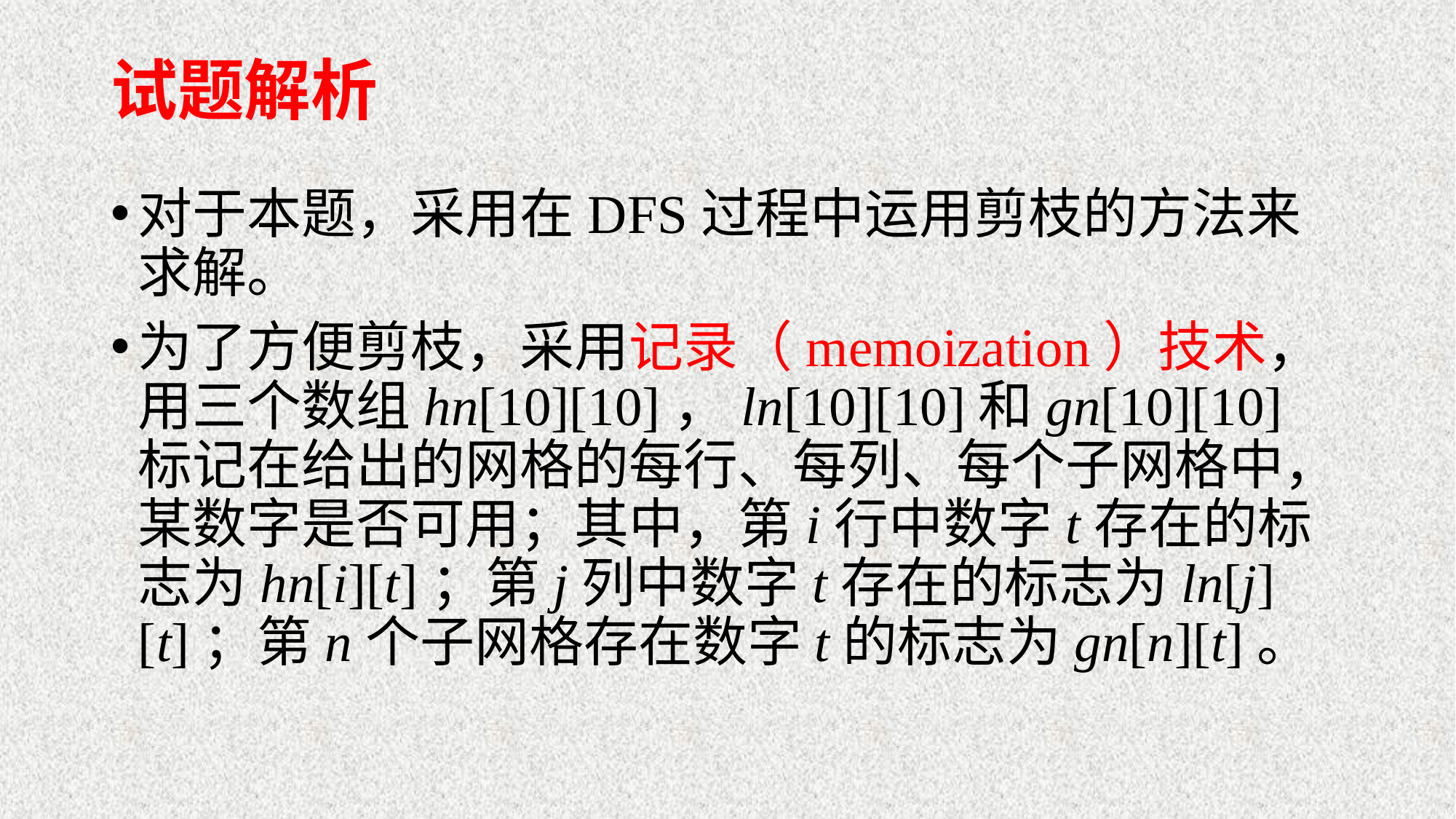

# 试题解析
对于本题，采用在DFS过程中运用剪枝的方法来求解。
为了方便剪枝，采用记录（memoization）技术，用三个数组hn[10][10]，ln[10][10]和gn[10][10]标记在给出的网格的每行、每列、每个子网格中，某数字是否可用；其中，第i行中数字t存在的标志为hn[i][t]；第j列中数字t存在的标志为ln[j][t]；第n个子网格存在数字t的标志为gn[n][t]。